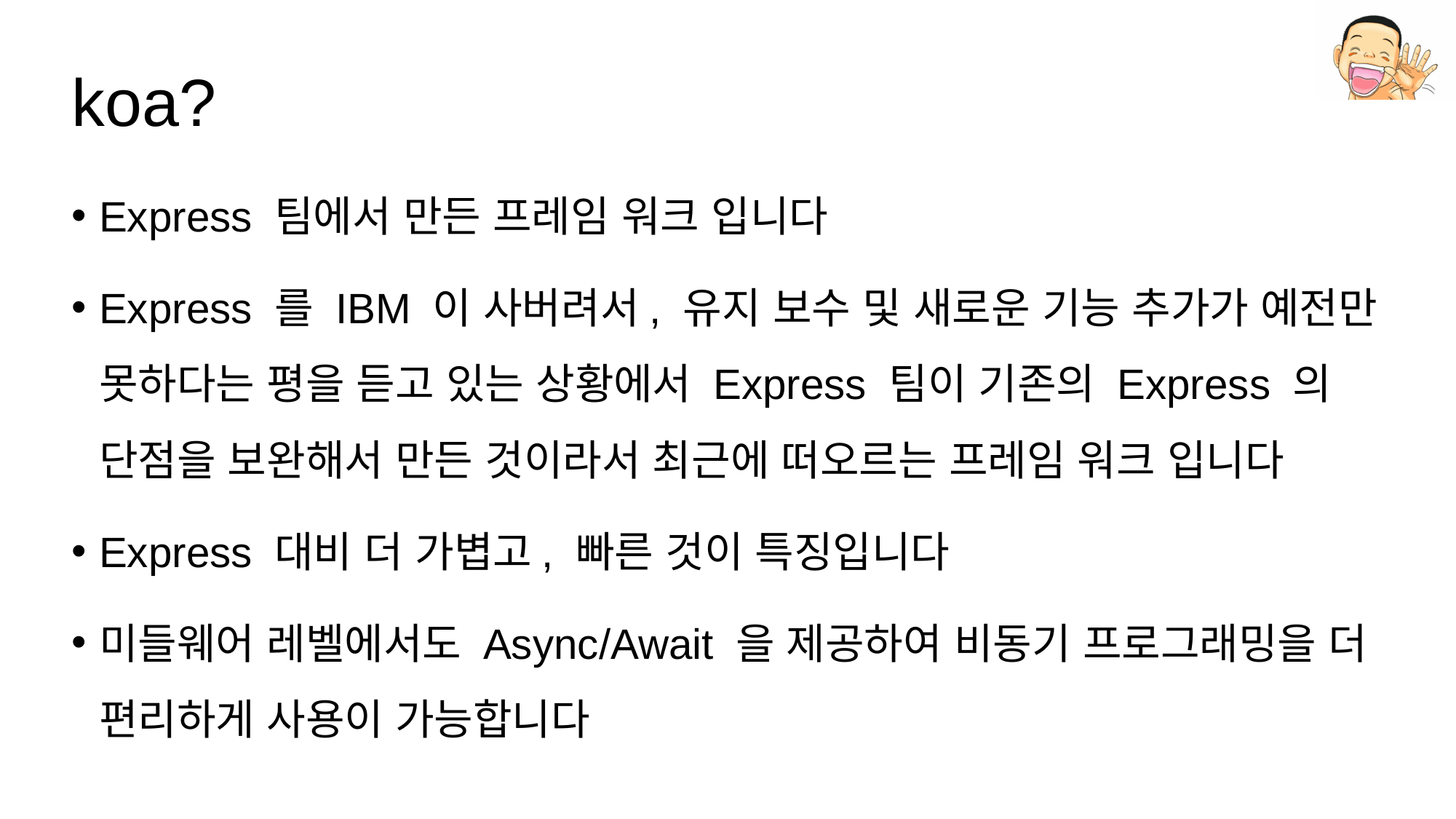

# koa?
Express 팀에서 만든 프레임 워크 입니다
Express 를 IBM 이 사버려서, 유지 보수 및 새로운 기능 추가가 예전만 못하다는 평을 듣고 있는 상황에서 Express 팀이 기존의 Express 의 단점을 보완해서 만든 것이라서 최근에 떠오르는 프레임 워크 입니다
Express 대비 더 가볍고, 빠른 것이 특징입니다
미들웨어 레벨에서도 Async/Await 을 제공하여 비동기 프로그래밍을 더 편리하게 사용이 가능합니다